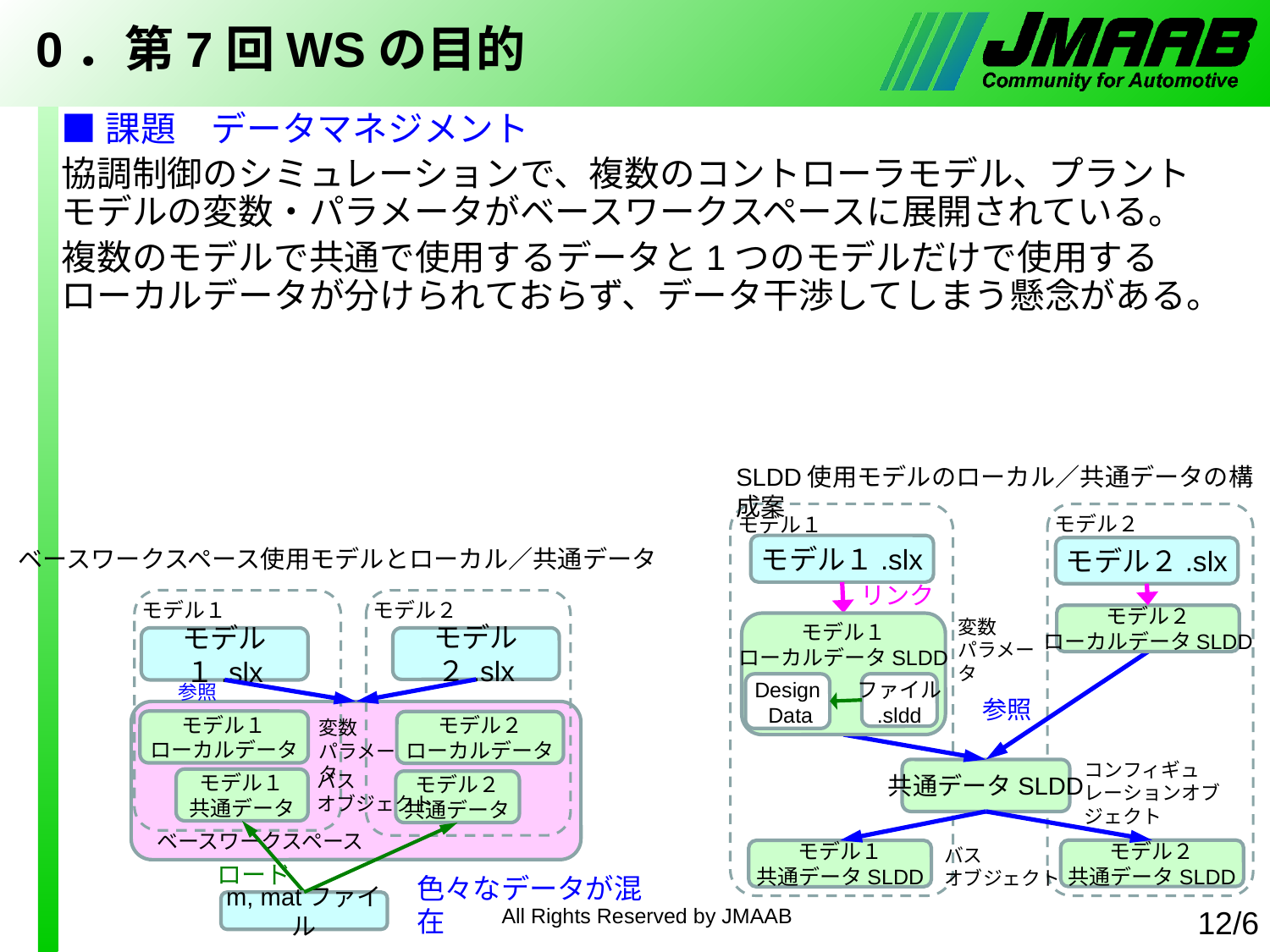

0．第7回WSの目的
■課題　データマネジメント
協調制御のシミュレーションで、複数のコントローラモデル、プラントモデルの変数・パラメータがベースワークスペースに展開されている。
複数のモデルで共通で使用するデータと1つのモデルだけで使用するローカルデータが分けられておらず、データ干渉してしまう懸念がある。
SLDD使用モデルのローカル／共通データの構成案
モデル１
モデル２
モデル１.slx
ベースワークスペース使用モデルとローカル／共通データ
モデル２.slx
リンク
モデル１
モデル２
モデル２
ローカルデータSLDD
変数
パラメータ
モデル１
ローカルデータSLDD
モデル１.slx
モデル２.slx
参照
ファイル
.sldd
Design
 Data
参照
　ベースワークスペース
変数
パラメータ
モデル１
ローカルデータ
モデル２
ローカルデータ
コンフィギュレーションオブジェクト
共通データSLDD
バス
オブジェクト
モデル１
共通データ
モデル２
共通データ
バス
オブジェクト
モデル２
共通データSLDD
モデル１
共通データSLDD
ロード
色々なデータが混在
m, matファイル